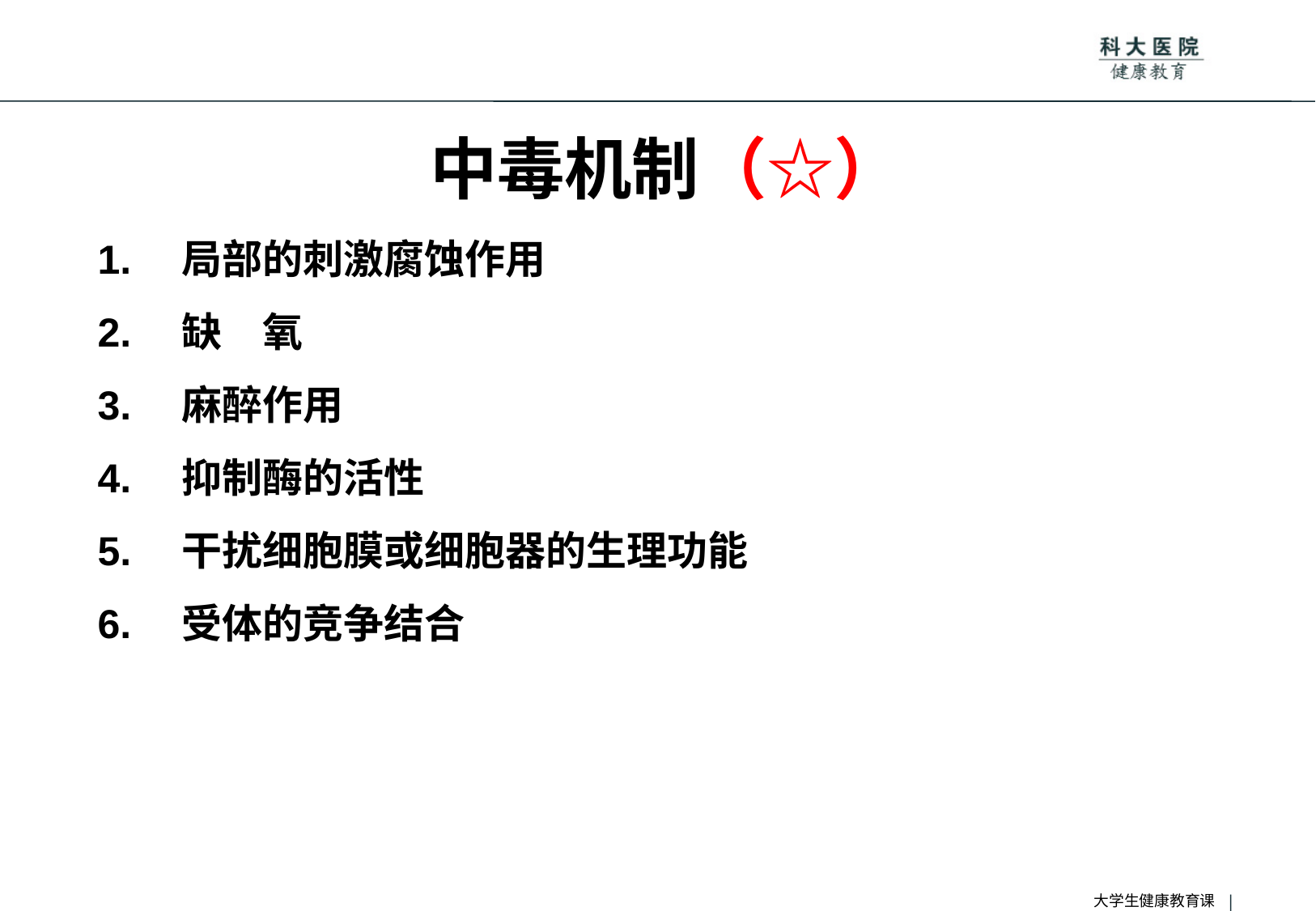

# 中毒机制（☆）
1.　局部的刺激腐蚀作用
2.　缺　氧
3.　麻醉作用
4.　抑制酶的活性
5.　干扰细胞膜或细胞器的生理功能
6.　受体的竞争结合

大学生健康教育课
11